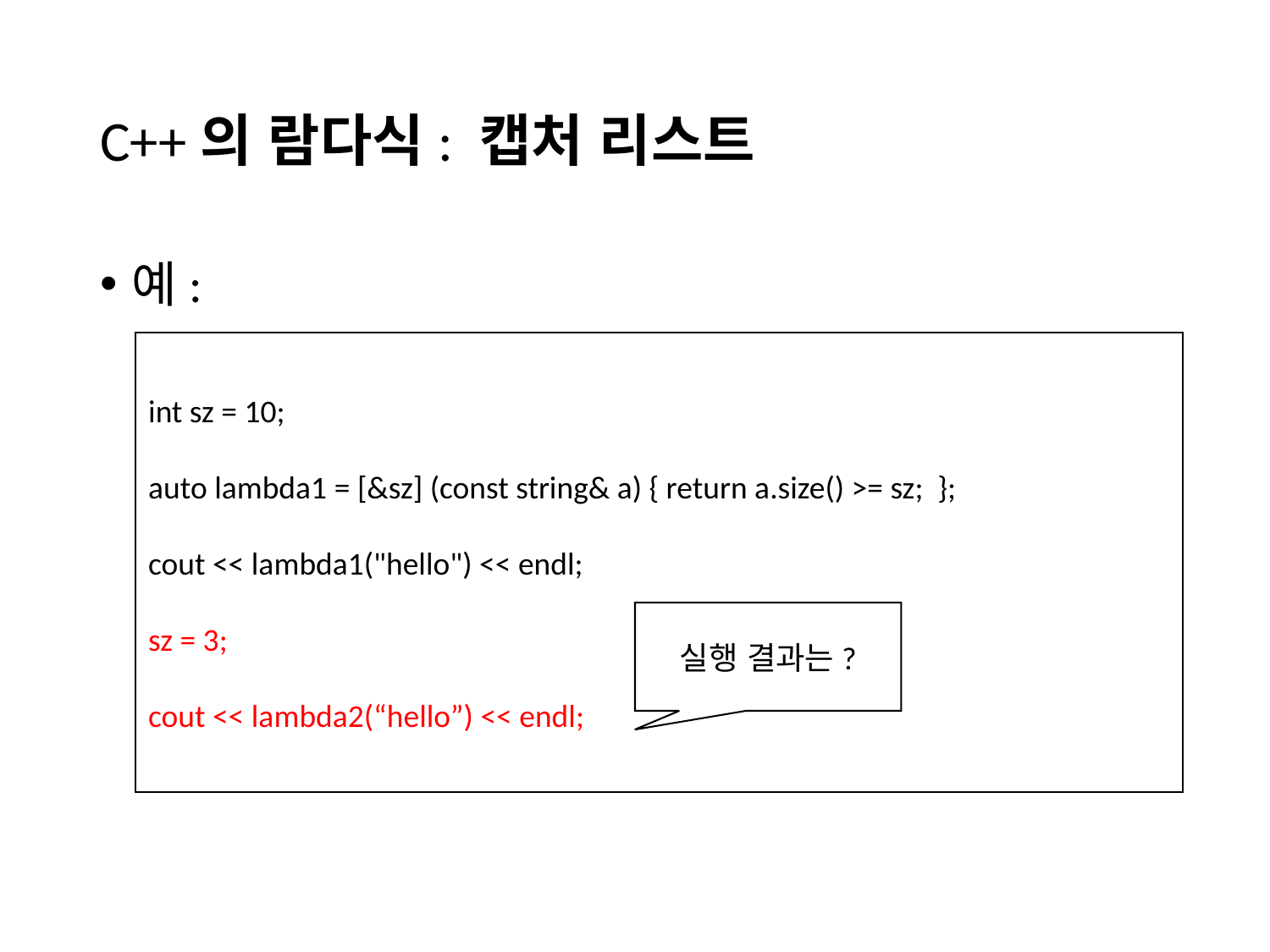

# C++의 람다식: 캡처 리스트
예:
int sz = 10;

auto lambda1 = [&sz] (const string& a) { return a.size() >= sz;  };

cout << lambda1("hello") << endl;

sz = 3;

cout << lambda2(“hello”) << endl;
실행 결과는?